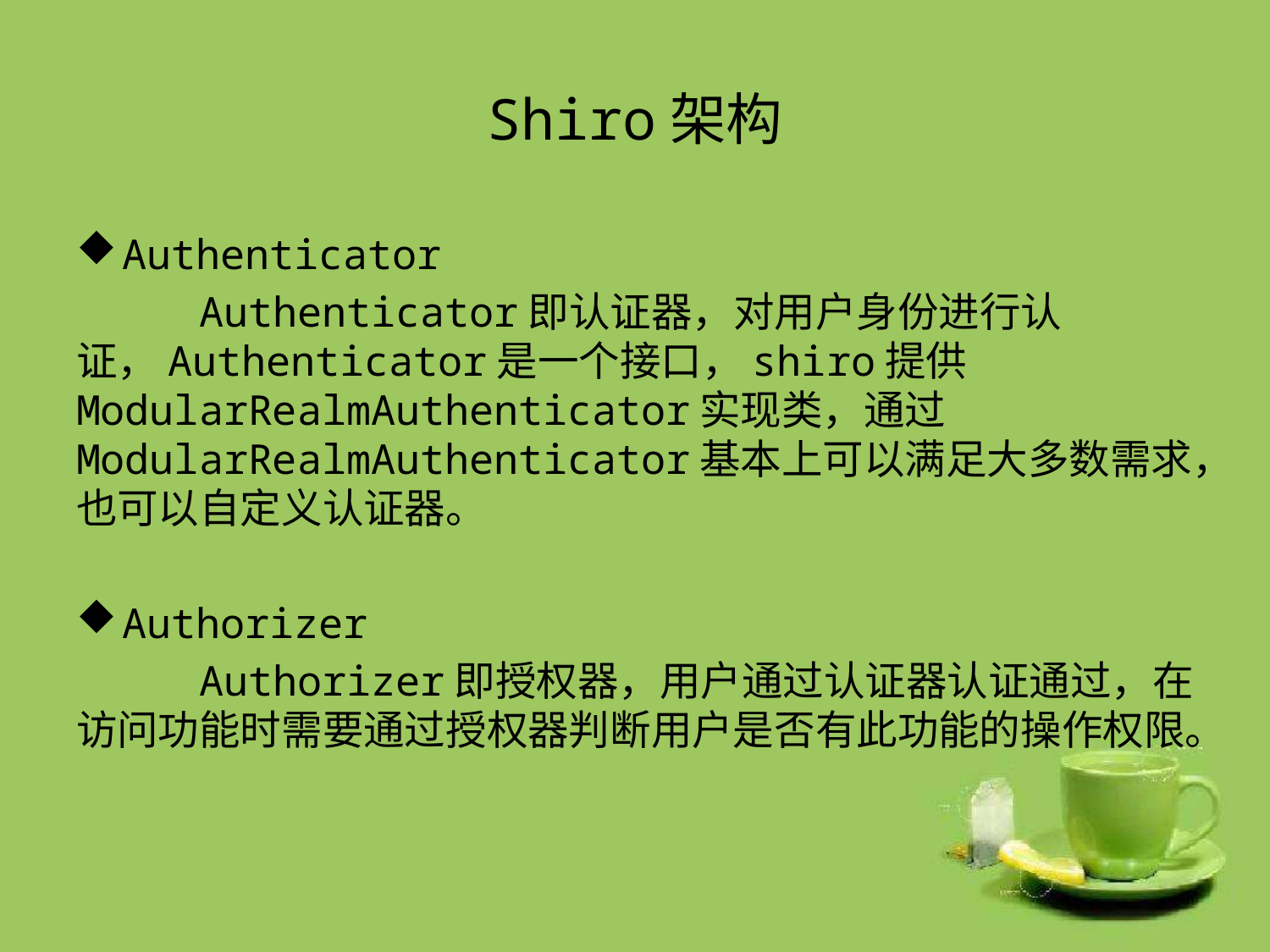

# Shiro架构
Authenticator
	Authenticator即认证器，对用户身份进行认证，Authenticator是一个接口，shiro提供ModularRealmAuthenticator实现类，通过ModularRealmAuthenticator基本上可以满足大多数需求，也可以自定义认证器。

Authorizer
	Authorizer即授权器，用户通过认证器认证通过，在访问功能时需要通过授权器判断用户是否有此功能的操作权限。